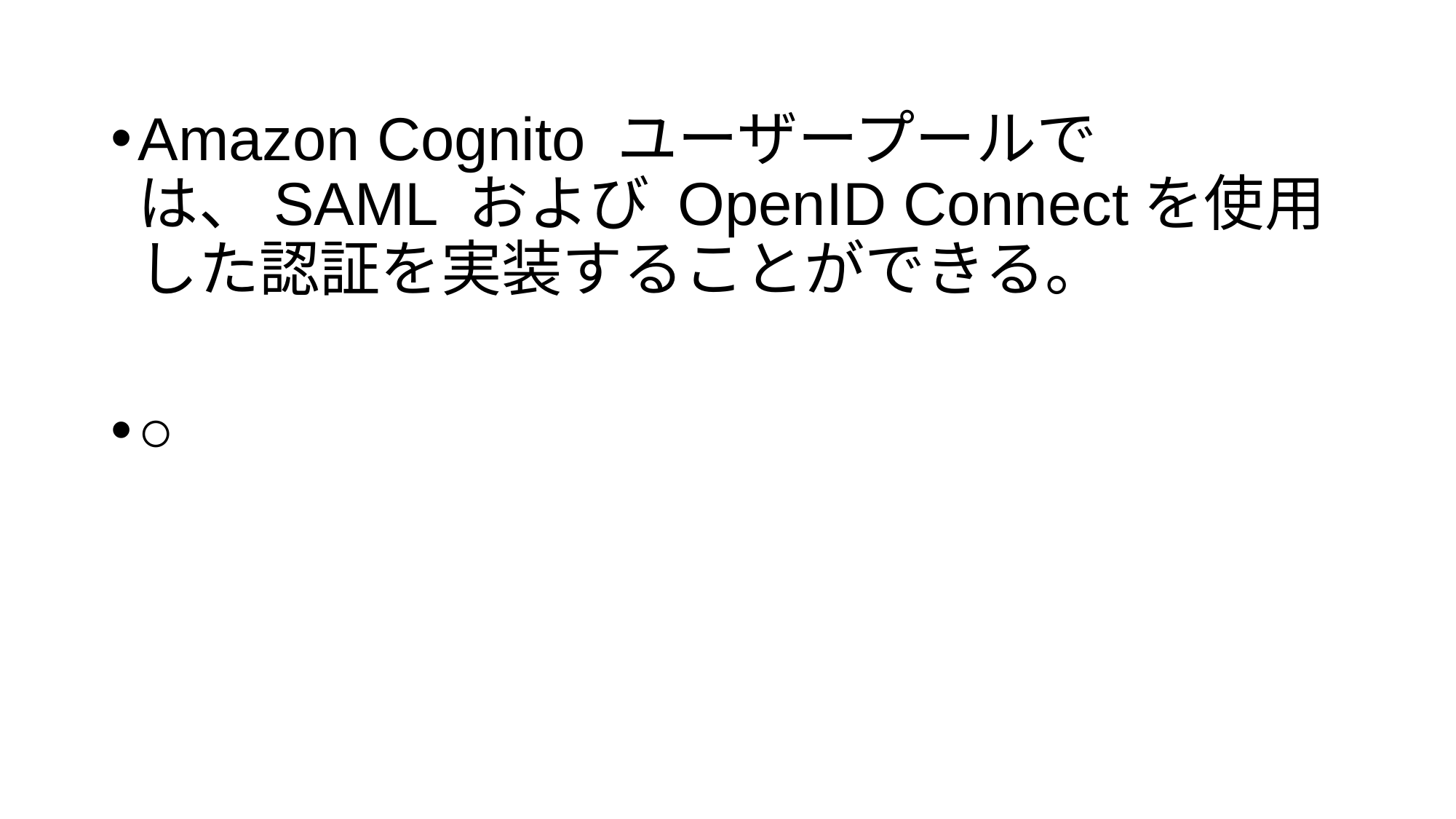

Amazon Cognito ユーザープールでは、SAML および OpenID Connectを使用した認証を実装することができる。

○